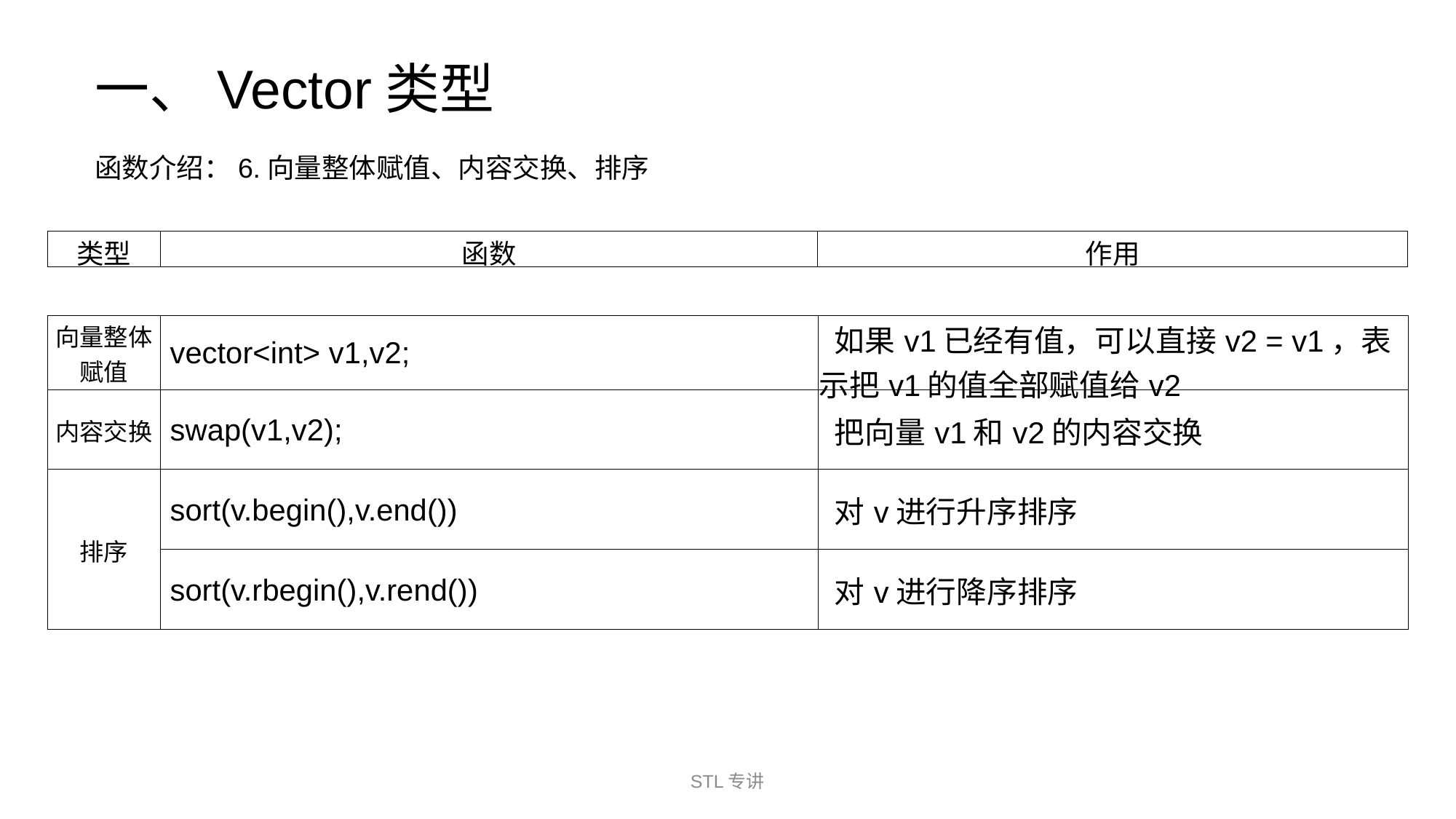

一、Vector类型
函数介绍：6.向量整体赋值、内容交换、排序
| 类型 | 函数 | 作用 |
| --- | --- | --- |
| 向量整体赋值 | vector<int> v1,v2; | 如果v1已经有值，可以直接v2 = v1，表示把v1的值全部赋值给v2 |
| --- | --- | --- |
| 内容交换 | swap(v1,v2); | 把向量v1和v2的内容交换 |
| 排序 | sort(v.begin(),v.end()) | 对v进行升序排序 |
|  | sort(v.rbegin(),v.rend()) | 对v进行降序排序 |

STL专讲
9